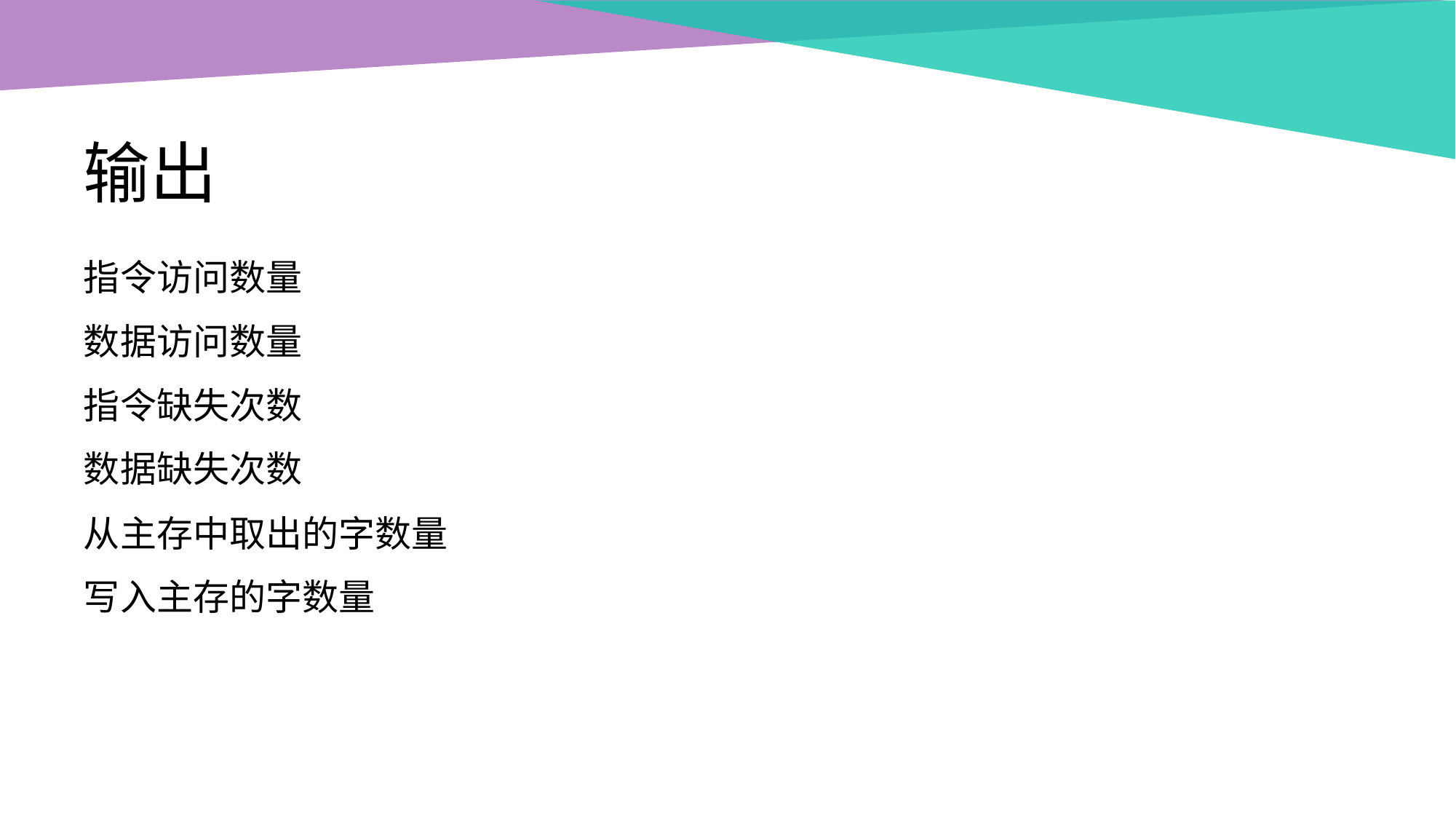

# 输出
指令访问数量
数据访问数量
指令缺失次数
数据缺失次数
从主存中取出的字数量
写入主存的字数量